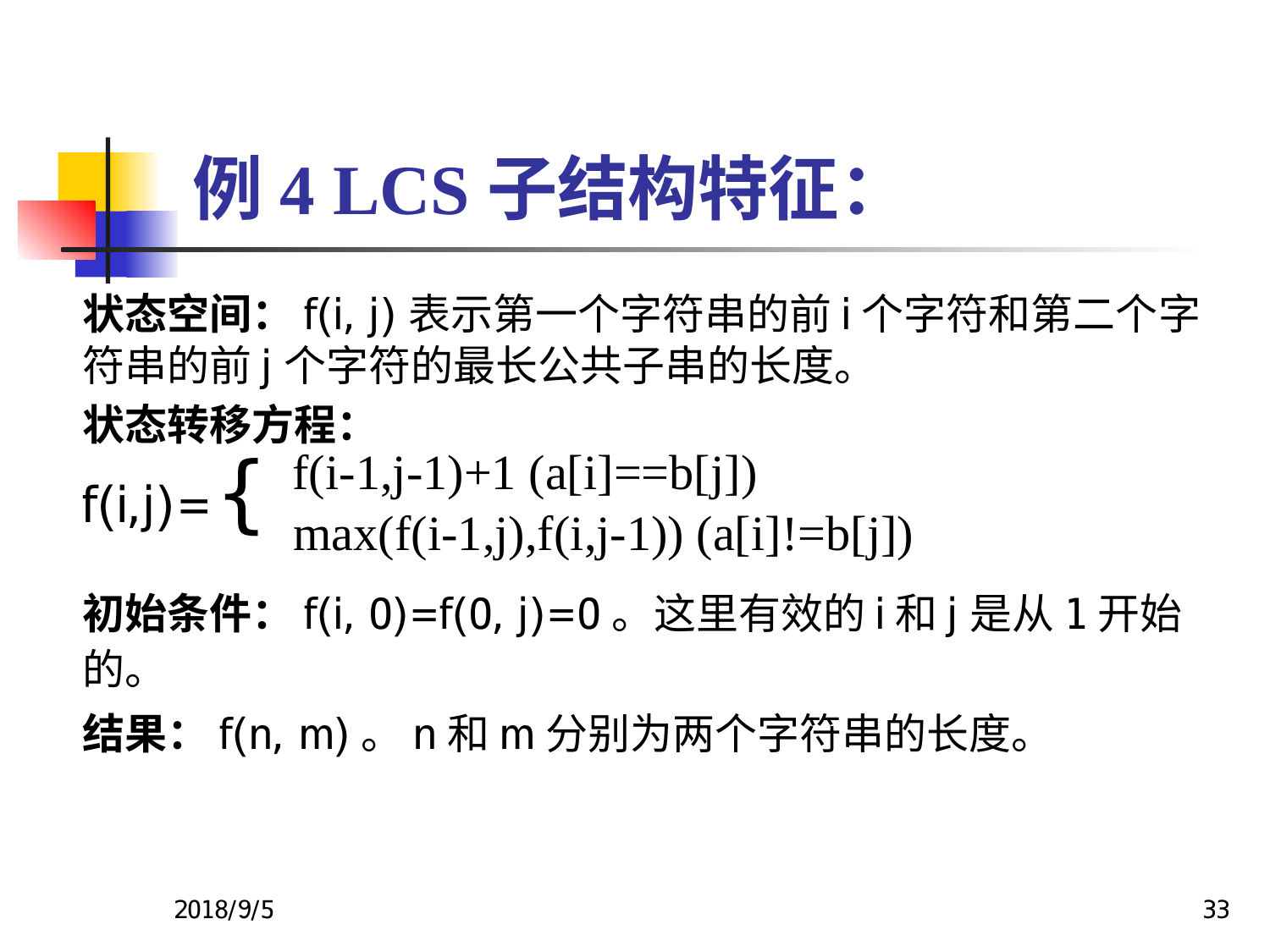

# 例4 LCS子结构特征：

状态空间：f(i, j)表示第一个字符串的前i个字符和第二个字符串的前j个字符的最长公共子串的长度。
状态转移方程：
f(i,j)= {

初始条件：f(i, 0)=f(0, j)=0。这里有效的i和j是从1开始的。
结果：f(n, m)。n和m分别为两个字符串的长度。
f(i-1,j-1)+1 (a[i]==b[j])
max(f(i-1,j),f(i,j-1)) (a[i]!=b[j])
2018/9/5
33